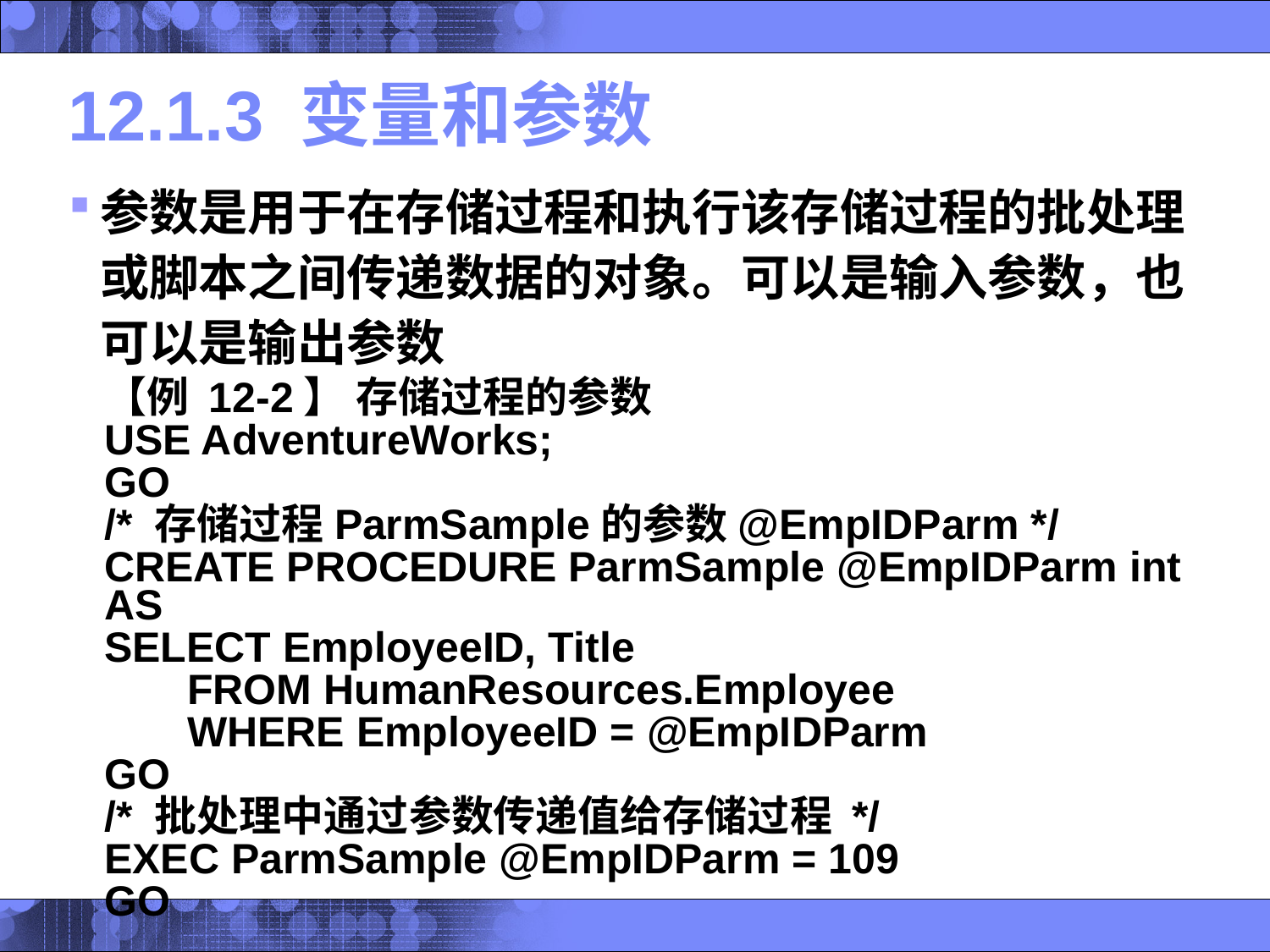

# 12.1.3 变量和参数
参数是用于在存储过程和执行该存储过程的批处理或脚本之间传递数据的对象。可以是输入参数，也可以是输出参数
【例 12‑2】 存储过程的参数
USE AdventureWorks;
GO
/* 存储过程ParmSample的参数@EmpIDParm */
CREATE PROCEDURE ParmSample @EmpIDParm int AS
SELECT EmployeeID, Title
       FROM HumanResources.Employee
       WHERE EmployeeID = @EmpIDParm
GO
/* 批处理中通过参数传递值给存储过程 */
EXEC ParmSample @EmpIDParm = 109
GO